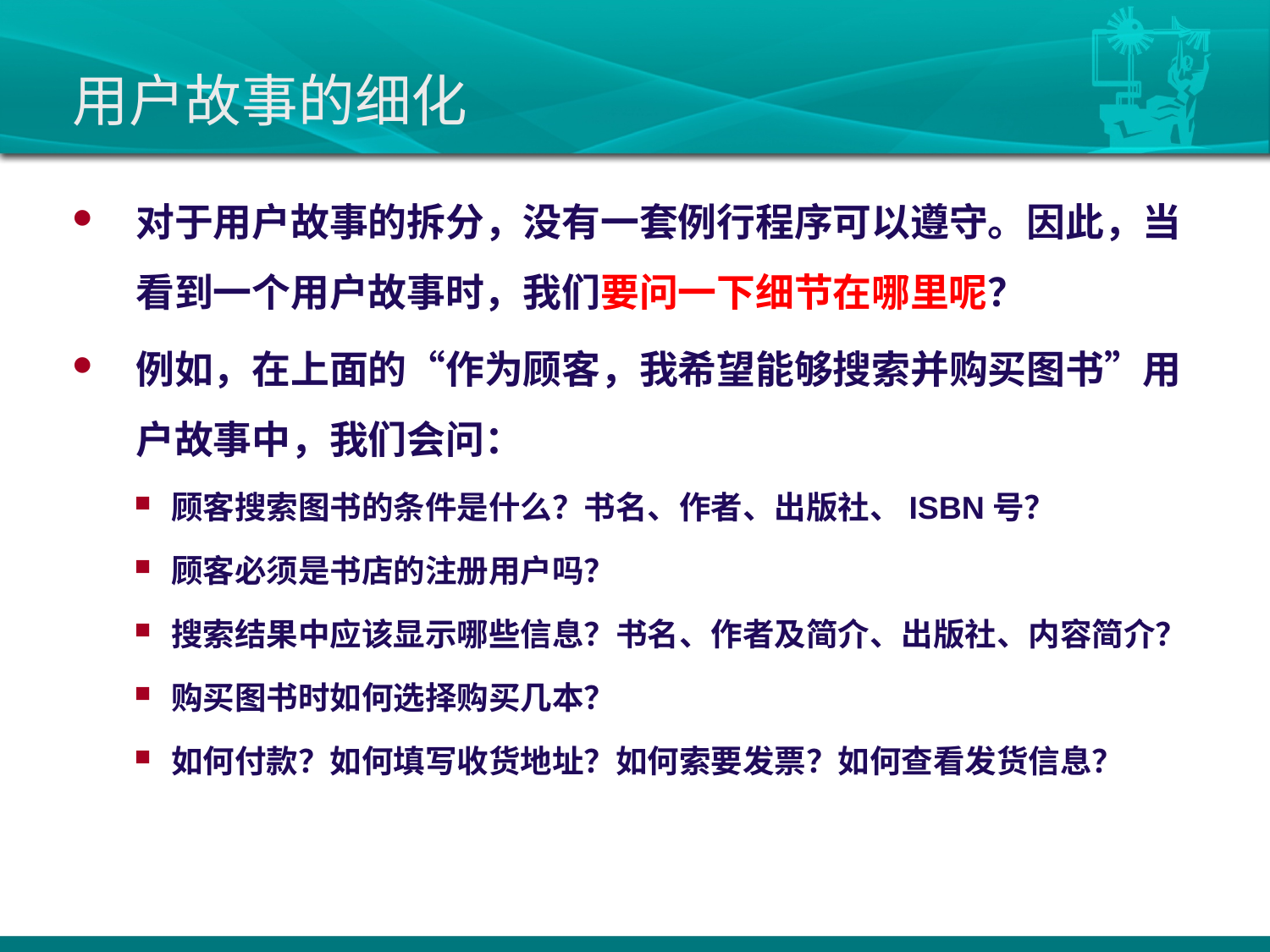

# 用户故事的细化
对于用户故事的拆分，没有一套例行程序可以遵守。因此，当看到一个用户故事时，我们要问一下细节在哪里呢？
例如，在上面的“作为顾客，我希望能够搜索并购买图书”用户故事中，我们会问：
顾客搜索图书的条件是什么？书名、作者、出版社、ISBN号？
顾客必须是书店的注册用户吗？
搜索结果中应该显示哪些信息？书名、作者及简介、出版社、内容简介？
购买图书时如何选择购买几本？
如何付款？如何填写收货地址？如何索要发票？如何查看发货信息？